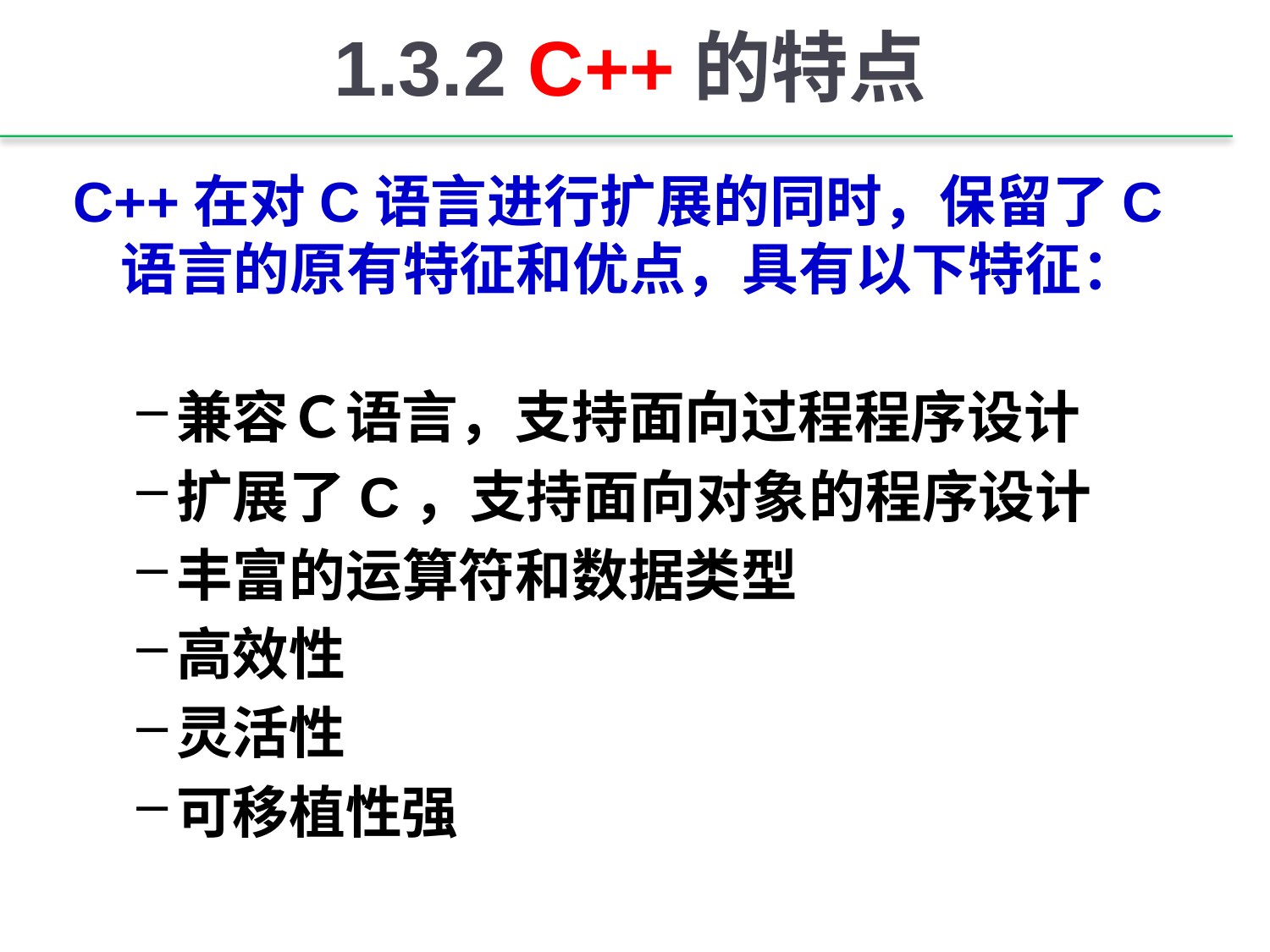

# 1.3.2 C++的特点
C++在对C语言进行扩展的同时，保留了C语言的原有特征和优点，具有以下特征：

兼容Ｃ语言，支持面向过程程序设计
扩展了C，支持面向对象的程序设计
丰富的运算符和数据类型
高效性
灵活性
可移植性强